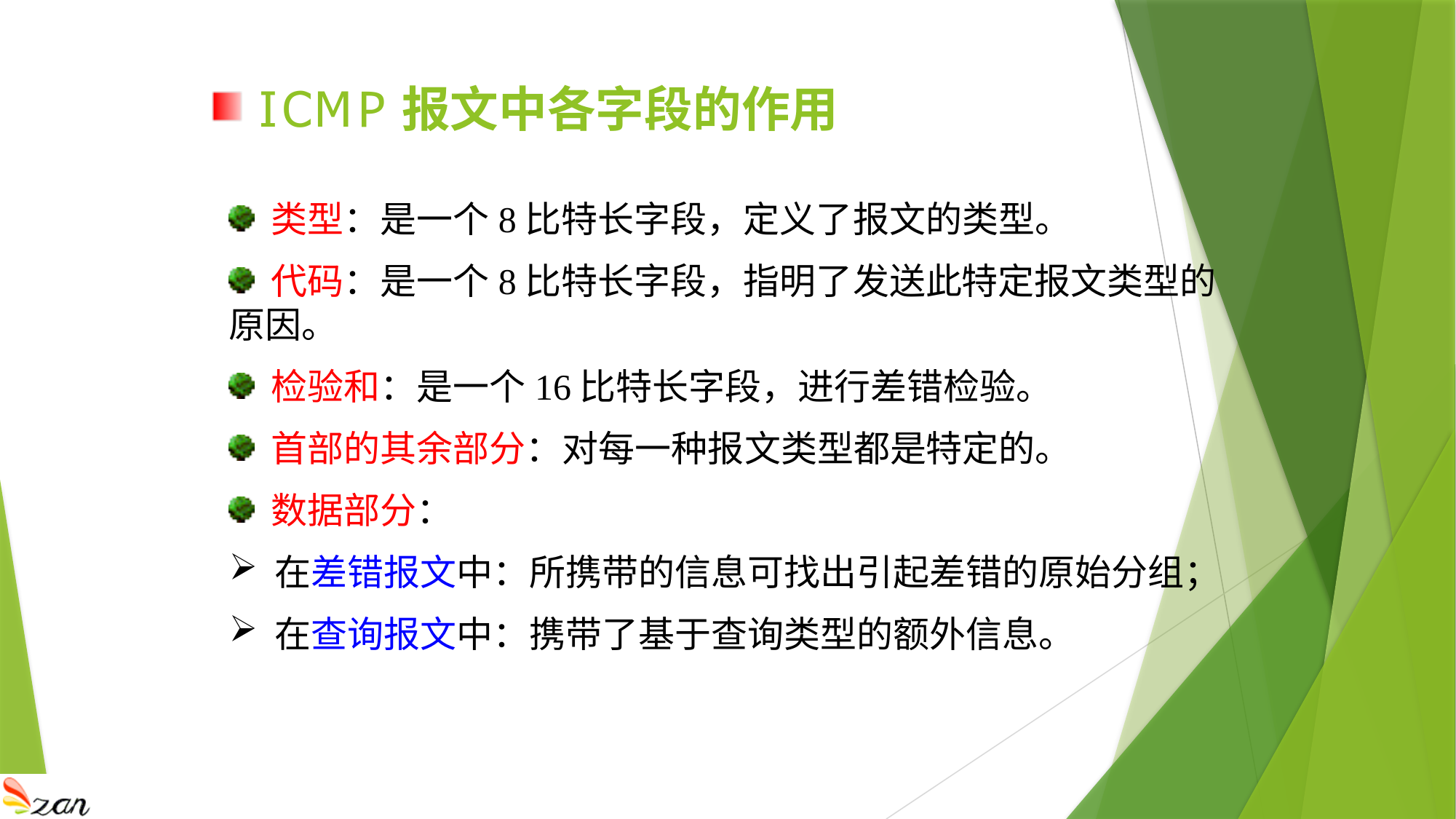

# ICMP报文中各字段的作用
 类型：是一个8比特长字段，定义了报文的类型。
 代码：是一个8比特长字段，指明了发送此特定报文类型的原因。
 检验和：是一个16比特长字段，进行差错检验。
 首部的其余部分：对每一种报文类型都是特定的。
 数据部分：
 在差错报文中：所携带的信息可找出引起差错的原始分组；
 在查询报文中：携带了基于查询类型的额外信息。